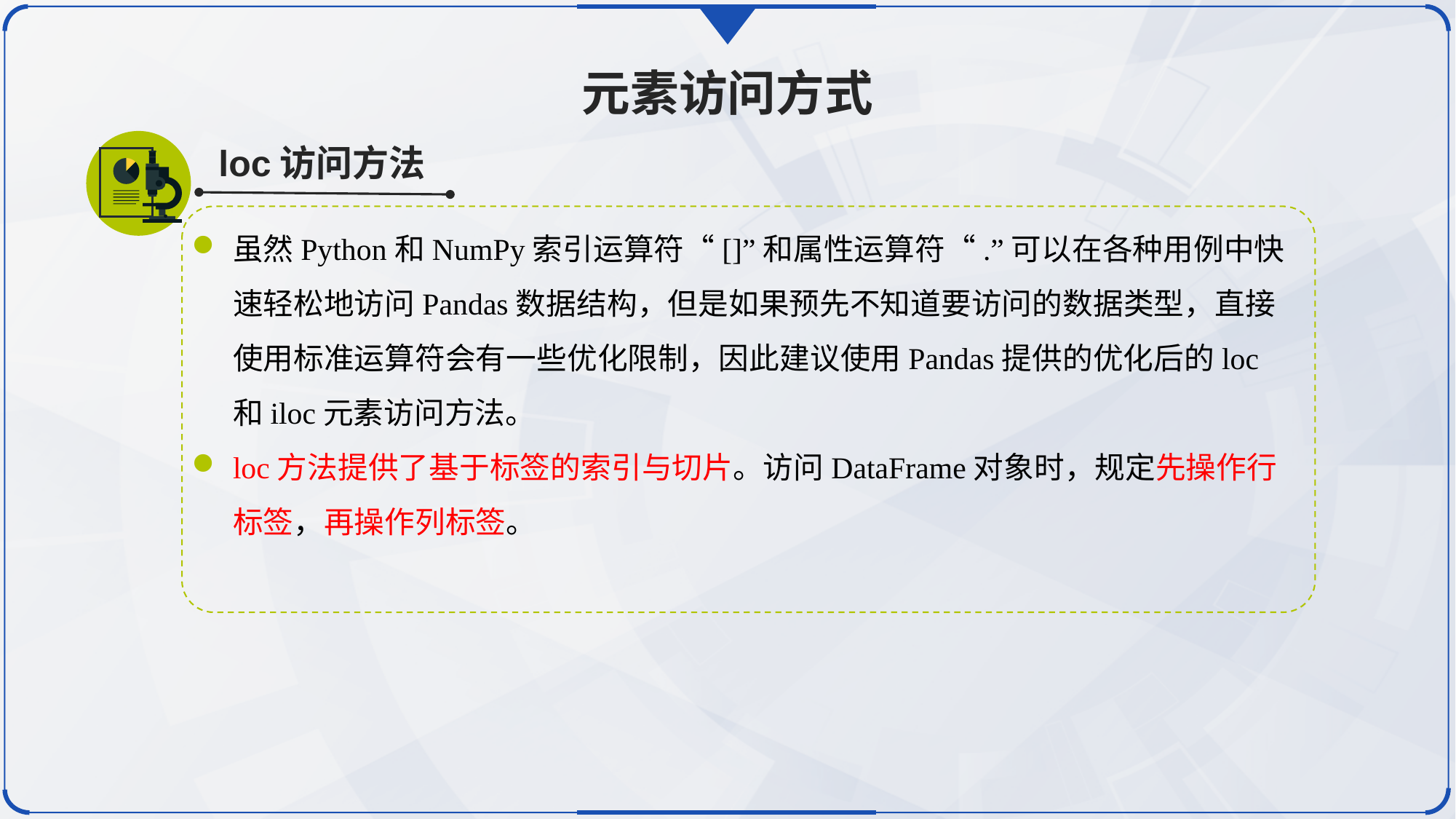

元素访问方式

loc访问方法

虽然Python和NumPy索引运算符“[]”和属性运算符“.”可以在各种用例中快速轻松地访问Pandas数据结构，但是如果预先不知道要访问的数据类型，直接使用标准运算符会有一些优化限制，因此建议使用Pandas提供的优化后的loc和iloc元素访问方法。
loc方法提供了基于标签的索引与切片。访问DataFrame对象时，规定先操作行标签，再操作列标签。